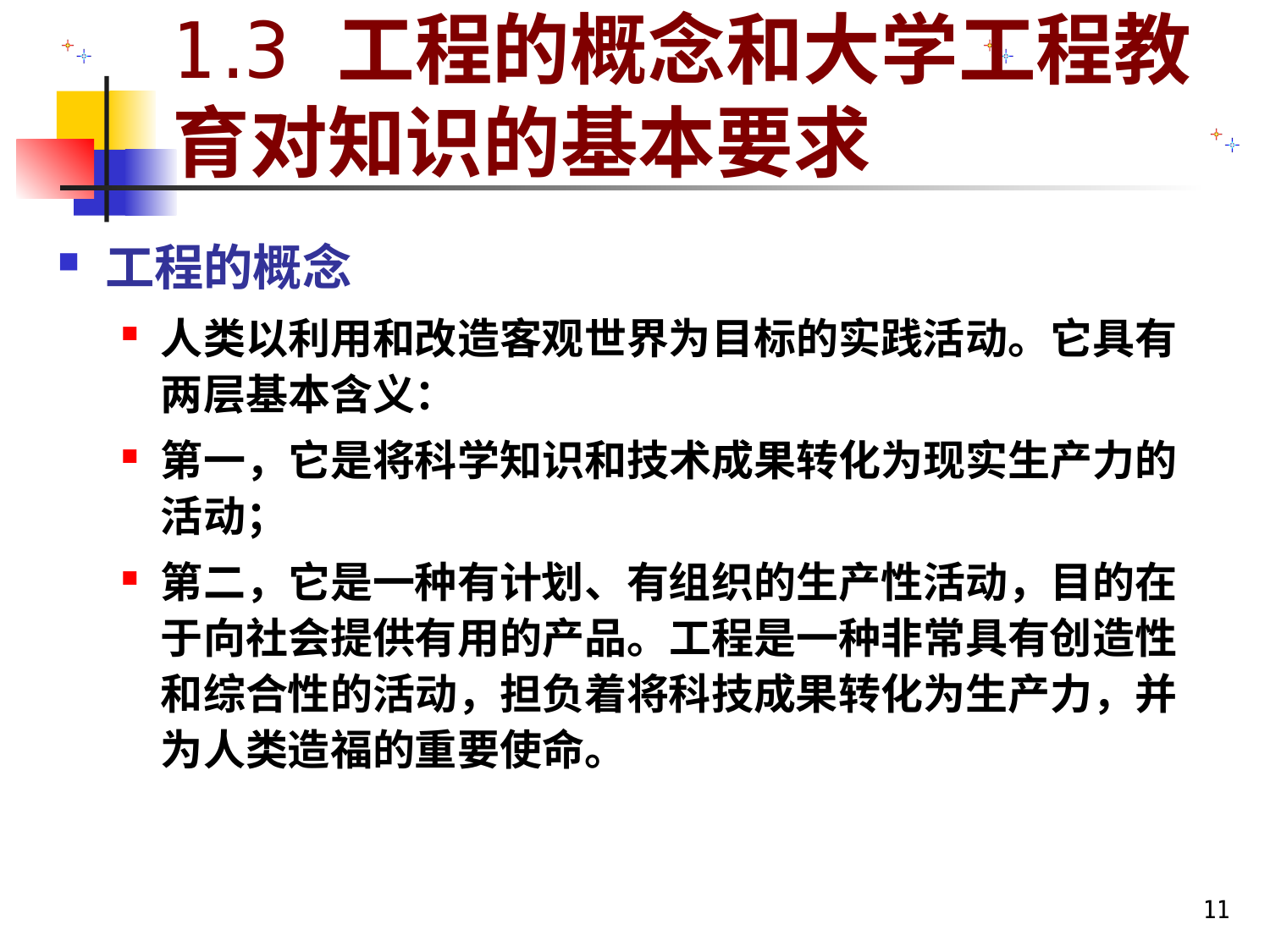

# 1.3 工程的概念和大学工程教育对知识的基本要求
工程的概念
人类以利用和改造客观世界为目标的实践活动。它具有两层基本含义：
第一，它是将科学知识和技术成果转化为现实生产力的活动；
第二，它是一种有计划、有组织的生产性活动，目的在于向社会提供有用的产品。工程是一种非常具有创造性和综合性的活动，担负着将科技成果转化为生产力，并为人类造福的重要使命。

11